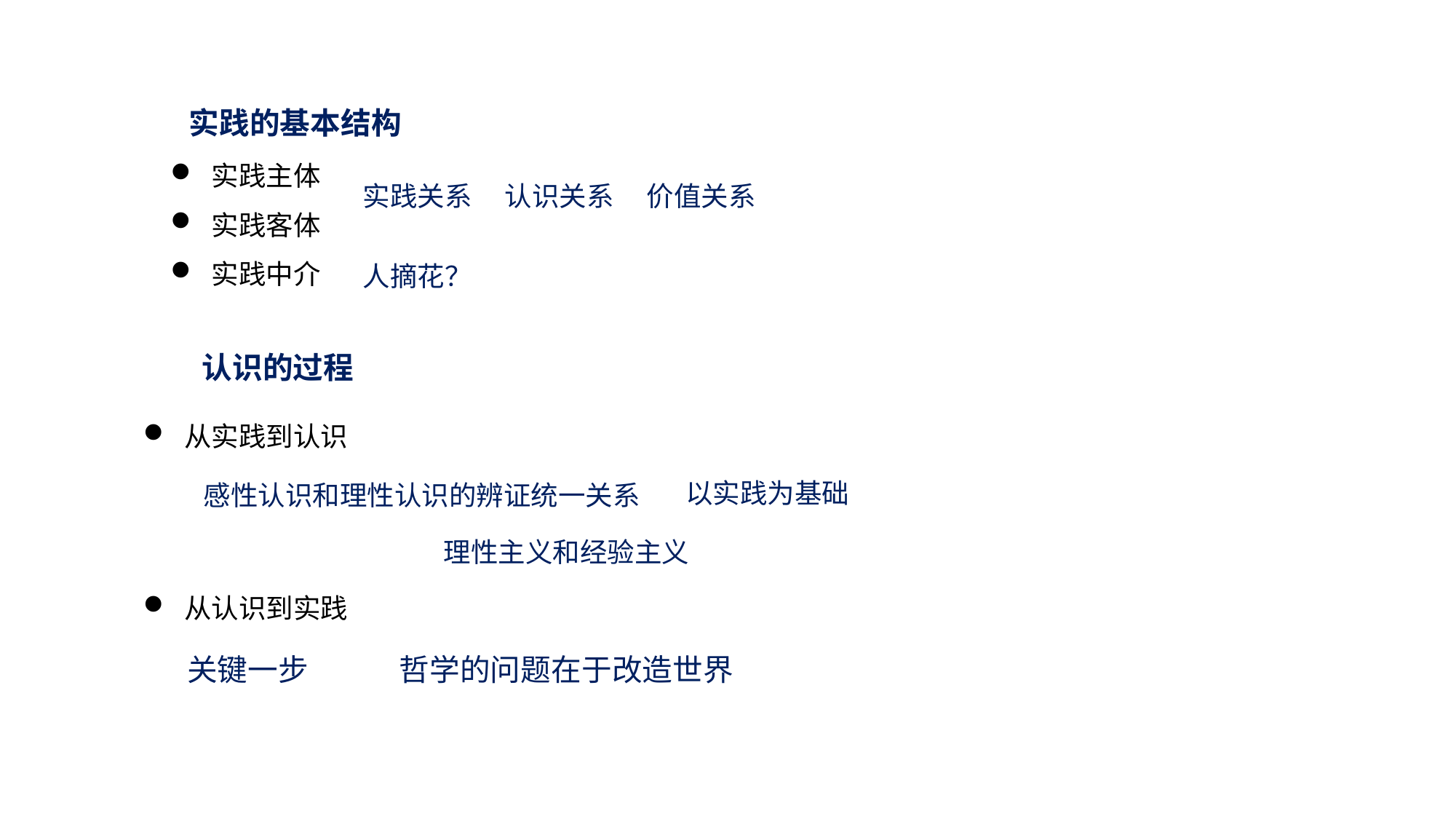

实践的基本结构
实践主体
实践关系
认识关系
价值关系
实践客体
人摘花？
实践中介
认识的过程
从实践到认识
以实践为基础
感性认识和理性认识的辨证统一关系
理性主义和经验主义
从认识到实践
关键一步
哲学的问题在于改造世界